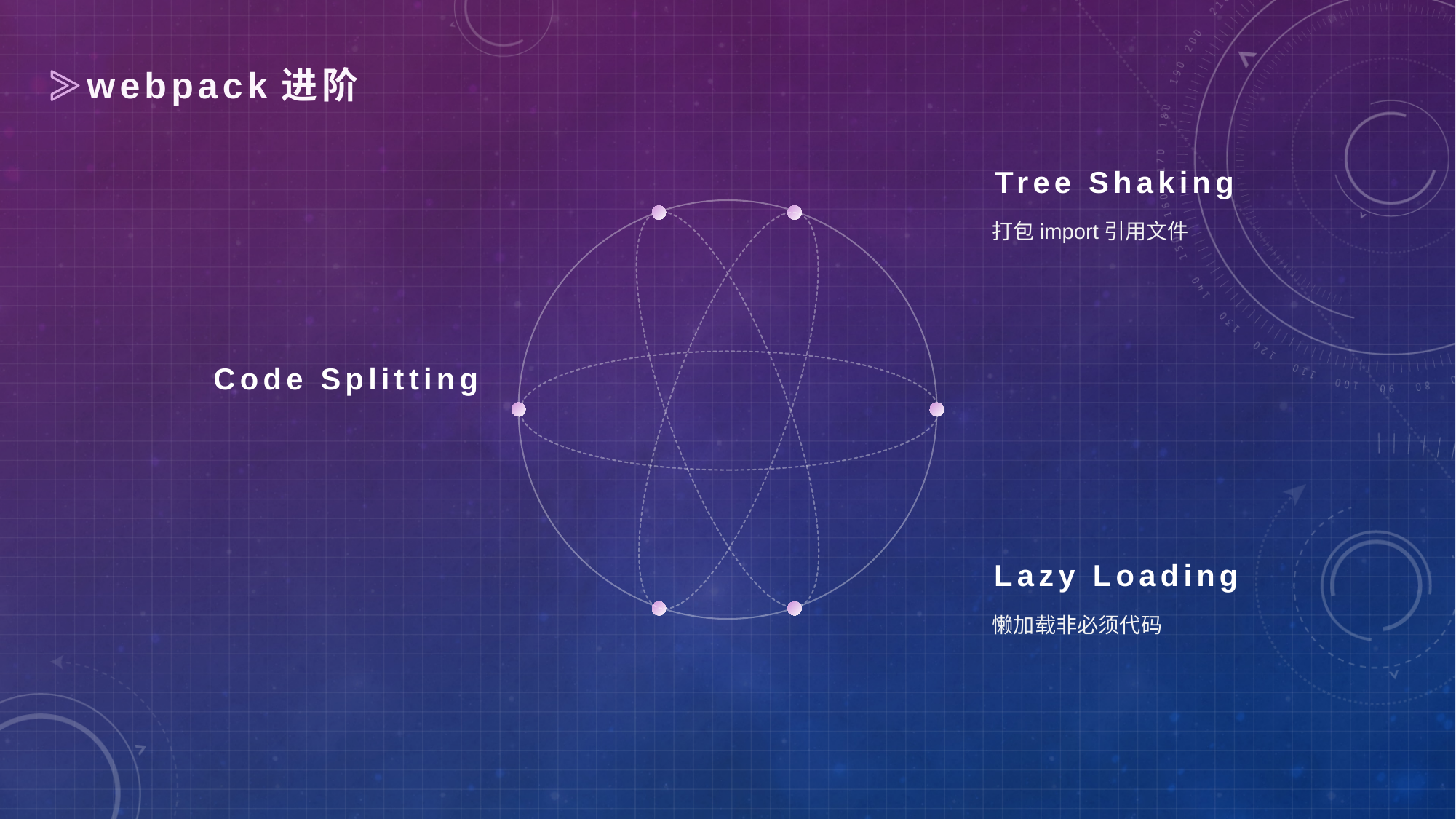

webpack进阶
Tree Shaking

打包import引用文件

Code Splitting

Lazy Loading
懒加载非必须代码